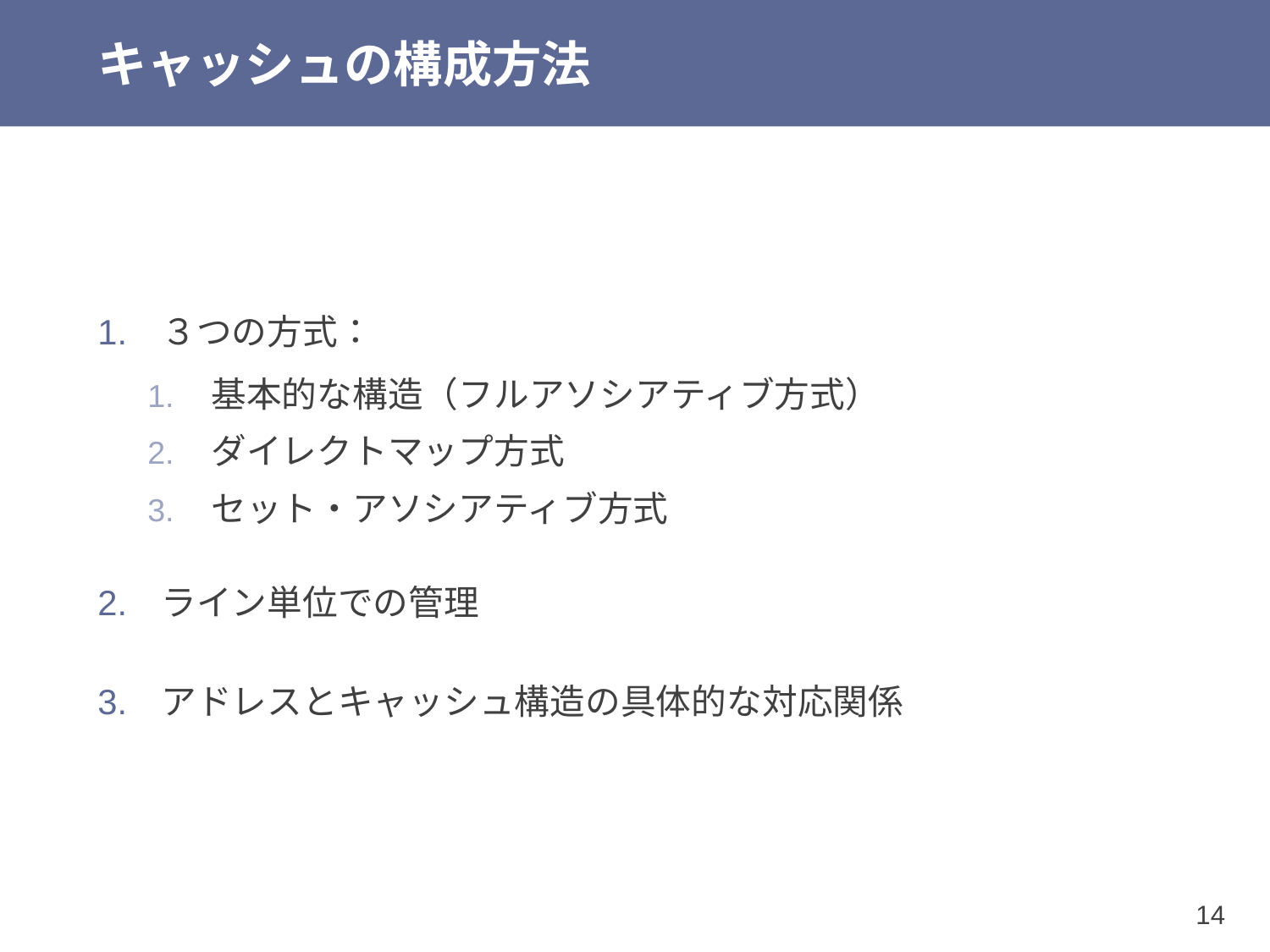

# キャッシュの構成方法
３つの方式：
基本的な構造（フルアソシアティブ方式）
ダイレクトマップ方式
セット・アソシアティブ方式
ライン単位での管理
アドレスとキャッシュ構造の具体的な対応関係